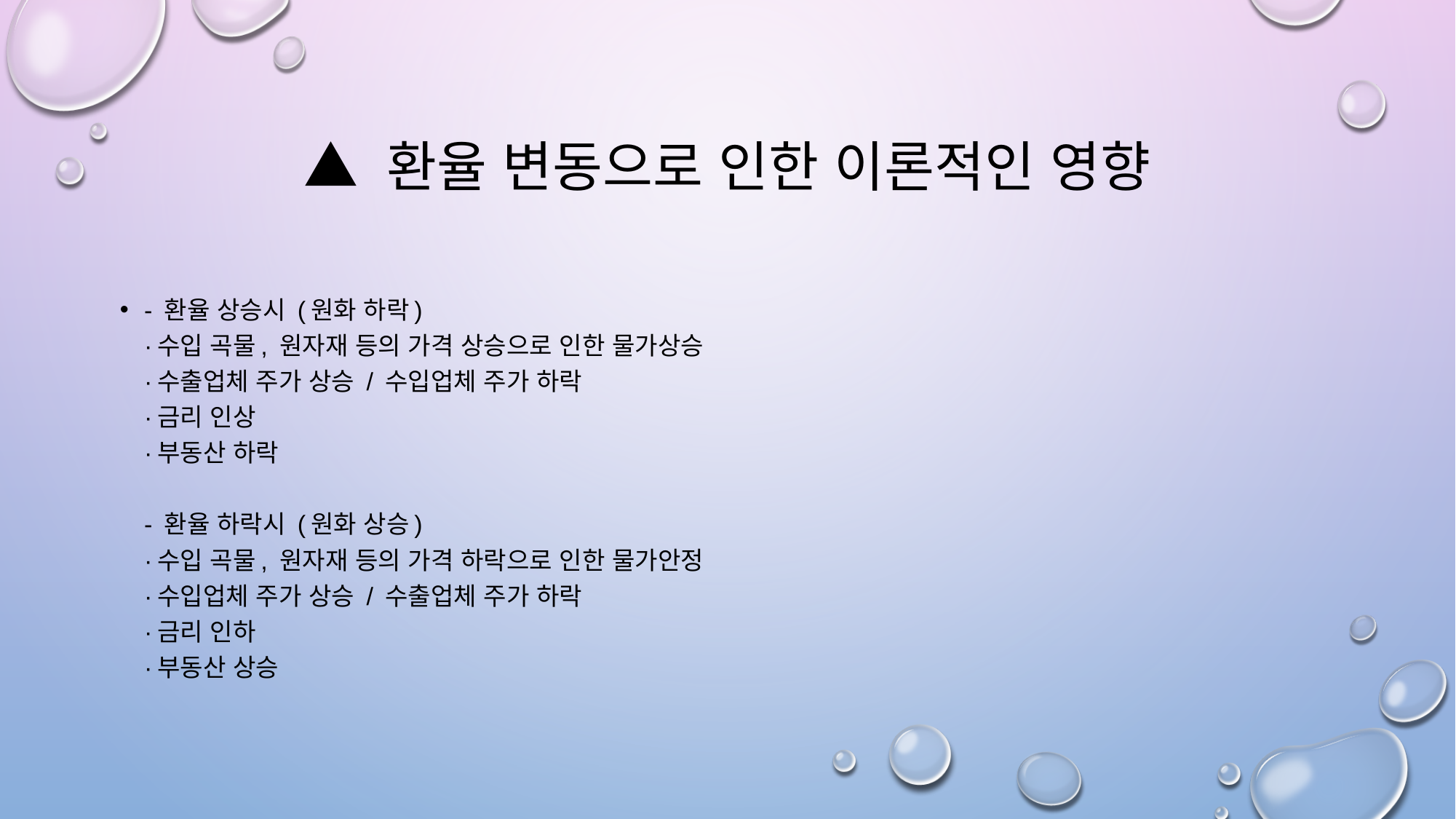

# ▲ 환율 변동으로 인한 이론적인 영향
- 환율 상승시 (원화 하락)
·수입 곡물, 원자재 등의 가격 상승으로 인한 물가상승
·수출업체 주가 상승 / 수입업체 주가 하락
·금리 인상
·부동산 하락
 
- 환율 하락시 (원화 상승)
·수입 곡물, 원자재 등의 가격 하락으로 인한 물가안정
·수입업체 주가 상승 / 수출업체 주가 하락
·금리 인하
·부동산 상승